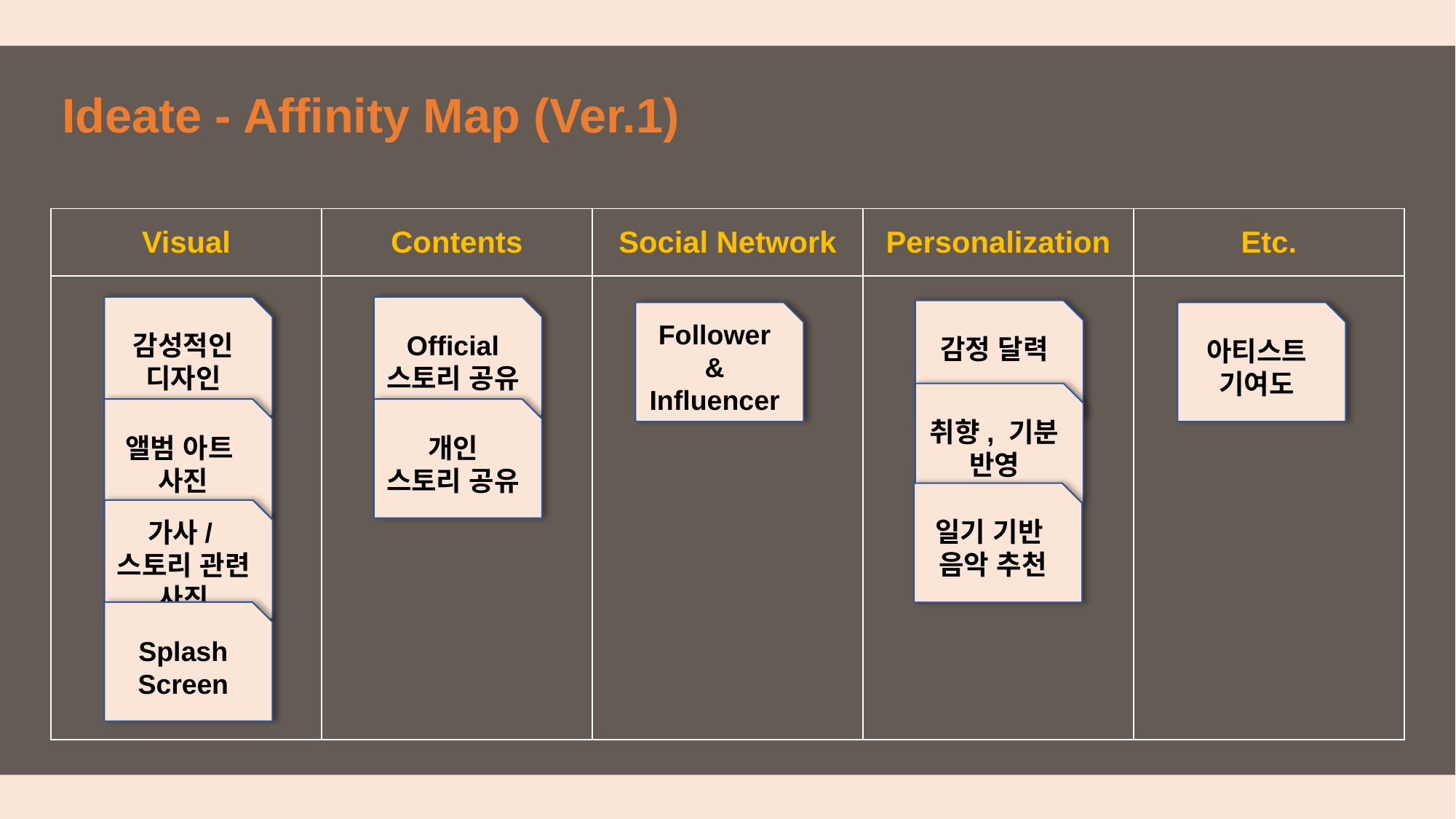

Ideate - Affinity Map (Ver.1)
| Visual | Contents | Social Network | Personalization | Etc. |
| --- | --- | --- | --- | --- |
|  |  |  |  |  |
|  |  |  |  |  |
|  |  |  |  |  |
|  |  |  |  |  |
감성적인
디자인
앨범 아트
사진
가사/스토리 관련 사진
Splash
Screen
Official
스토리 공유
감정 달력

Follower
& Influencer
아티스트
기여도
취향, 기분 반영
개인
스토리 공유
일기 기반
음악 추천